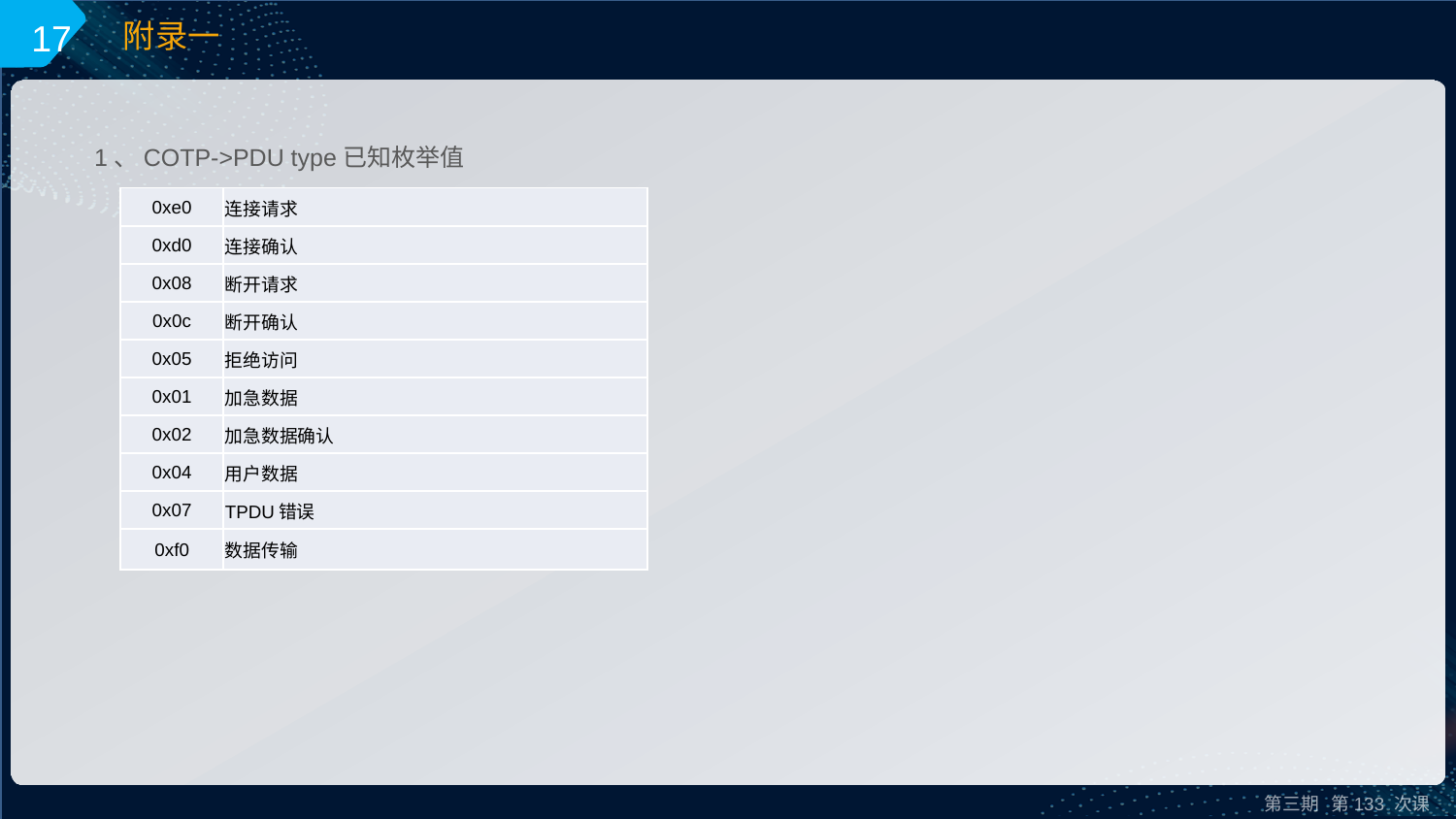

17
附录一
1、COTP->PDU type已知枚举值
| 0xe0 | 连接请求 |
| --- | --- |
| 0xd0 | 连接确认 |
| 0x08 | 断开请求 |
| 0x0c | 断开确认 |
| 0x05 | 拒绝访问 |
| 0x01 | 加急数据 |
| 0x02 | 加急数据确认 |
| 0x04 | 用户数据 |
| 0x07 | TPDU错误 |
| 0xf0 | 数据传输 |